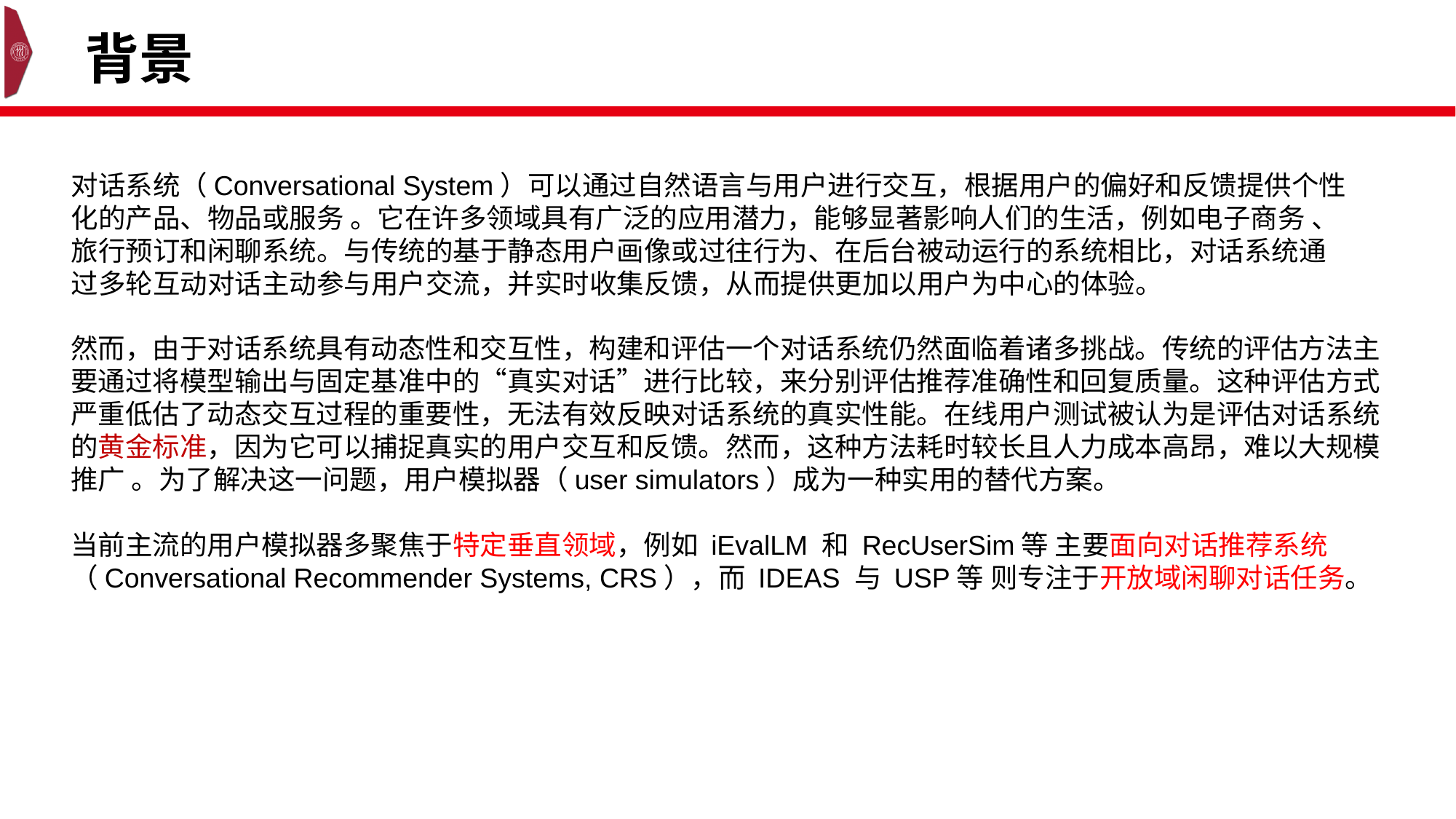

背景
对话系统（Conversational System）可以通过自然语言与用户进行交互，根据用户的偏好和反馈提供个性化的产品、物品或服务 。它在许多领域具有广泛的应用潜力，能够显著影响人们的生活，例如电子商务 、旅行预订和闲聊系统。与传统的基于静态用户画像或过往行为、在后台被动运行的系统相比，对话系统通过多轮互动对话主动参与用户交流，并实时收集反馈，从而提供更加以用户为中心的体验。
然而，由于对话系统具有动态性和交互性，构建和评估一个对话系统仍然面临着诸多挑战。传统的评估方法主要通过将模型输出与固定基准中的“真实对话”进行比较，来分别评估推荐准确性和回复质量。这种评估方式严重低估了动态交互过程的重要性，无法有效反映对话系统的真实性能。在线用户测试被认为是评估对话系统的黄金标准，因为它可以捕捉真实的用户交互和反馈。然而，这种方法耗时较长且人力成本高昂，难以大规模推广 。为了解决这一问题，用户模拟器（user simulators）成为一种实用的替代方案。

当前主流的用户模拟器多聚焦于特定垂直领域，例如 iEvalLM 和 RecUserSim等 主要面向对话推荐系统（Conversational Recommender Systems, CRS），而 IDEAS 与 USP等 则专注于开放域闲聊对话任务。